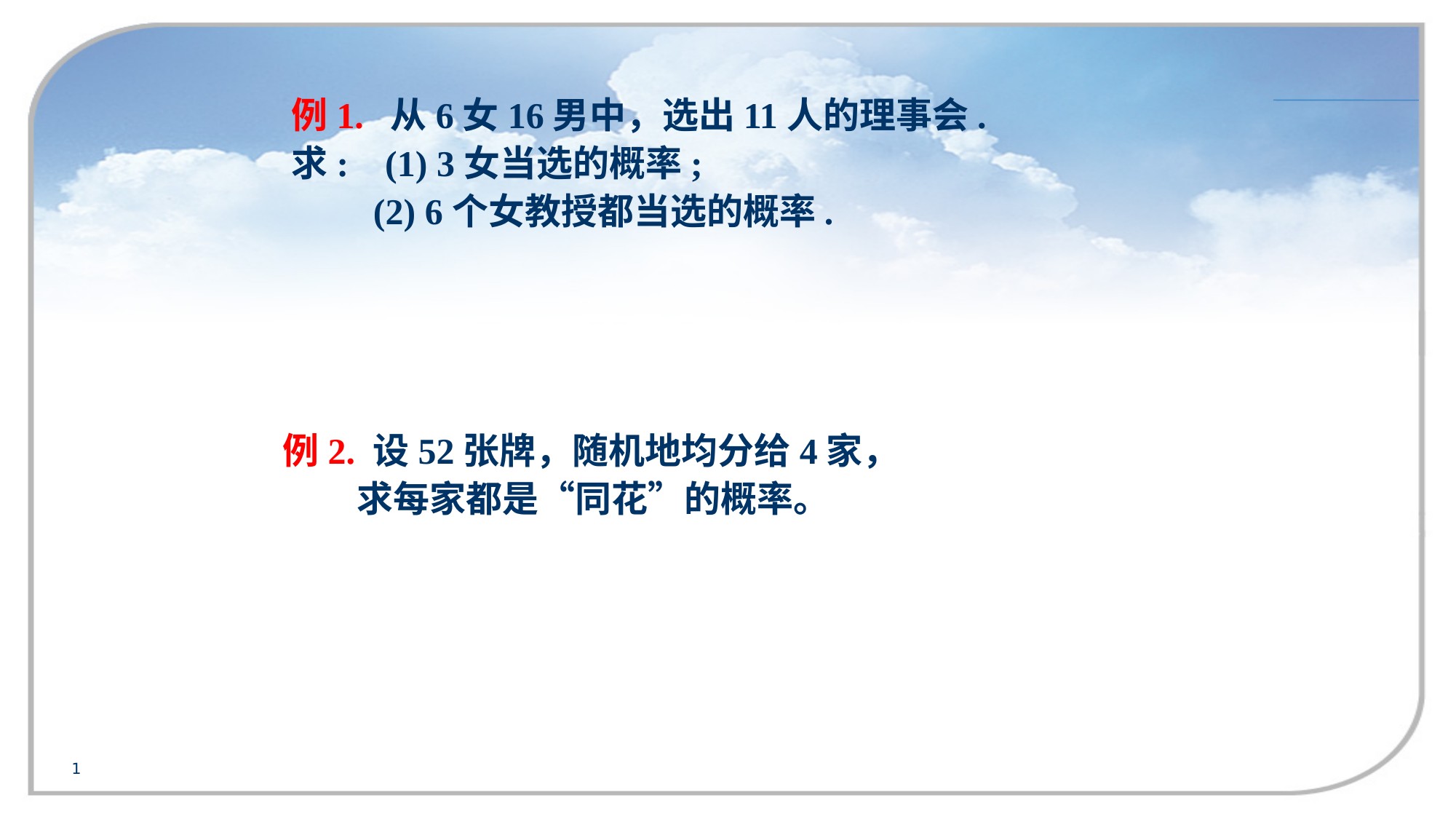

例1.  从6女16男中，选出11人的理事会.
求:    (1) 3女当选的概率;
         (2) 6个女教授都当选的概率.
例2. 设52张牌，随机地均分给4家，
        求每家都是“同花”的概率。
1